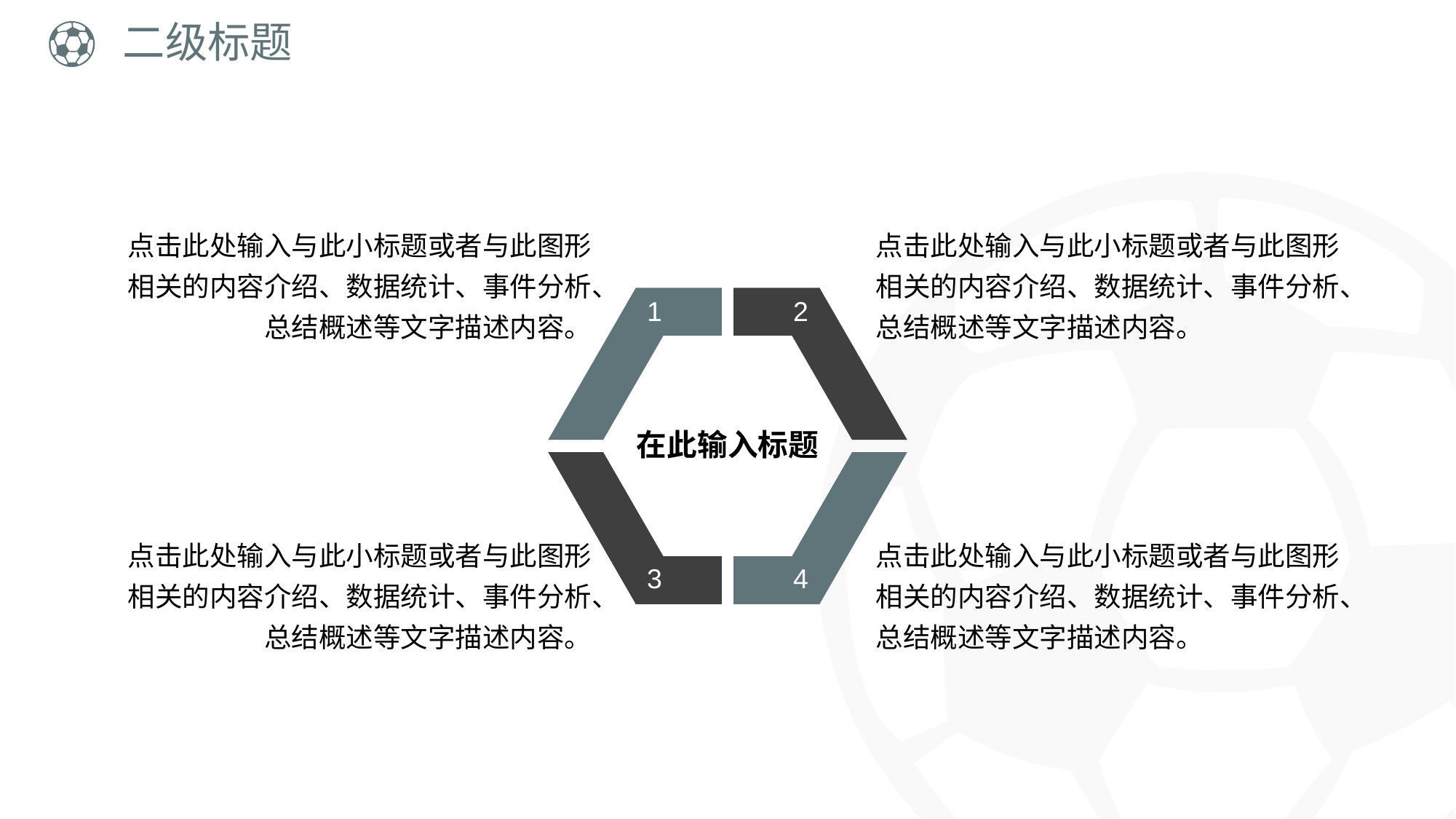

# 二级标题
点击此处输入与此小标题或者与此图形相关的内容介绍、数据统计、事件分析、总结概述等文字描述内容。
点击此处输入与此小标题或者与此图形相关的内容介绍、数据统计、事件分析、总结概述等文字描述内容。

1

2
在此输入标题

3

4
点击此处输入与此小标题或者与此图形相关的内容介绍、数据统计、事件分析、总结概述等文字描述内容。
点击此处输入与此小标题或者与此图形相关的内容介绍、数据统计、事件分析、总结概述等文字描述内容。